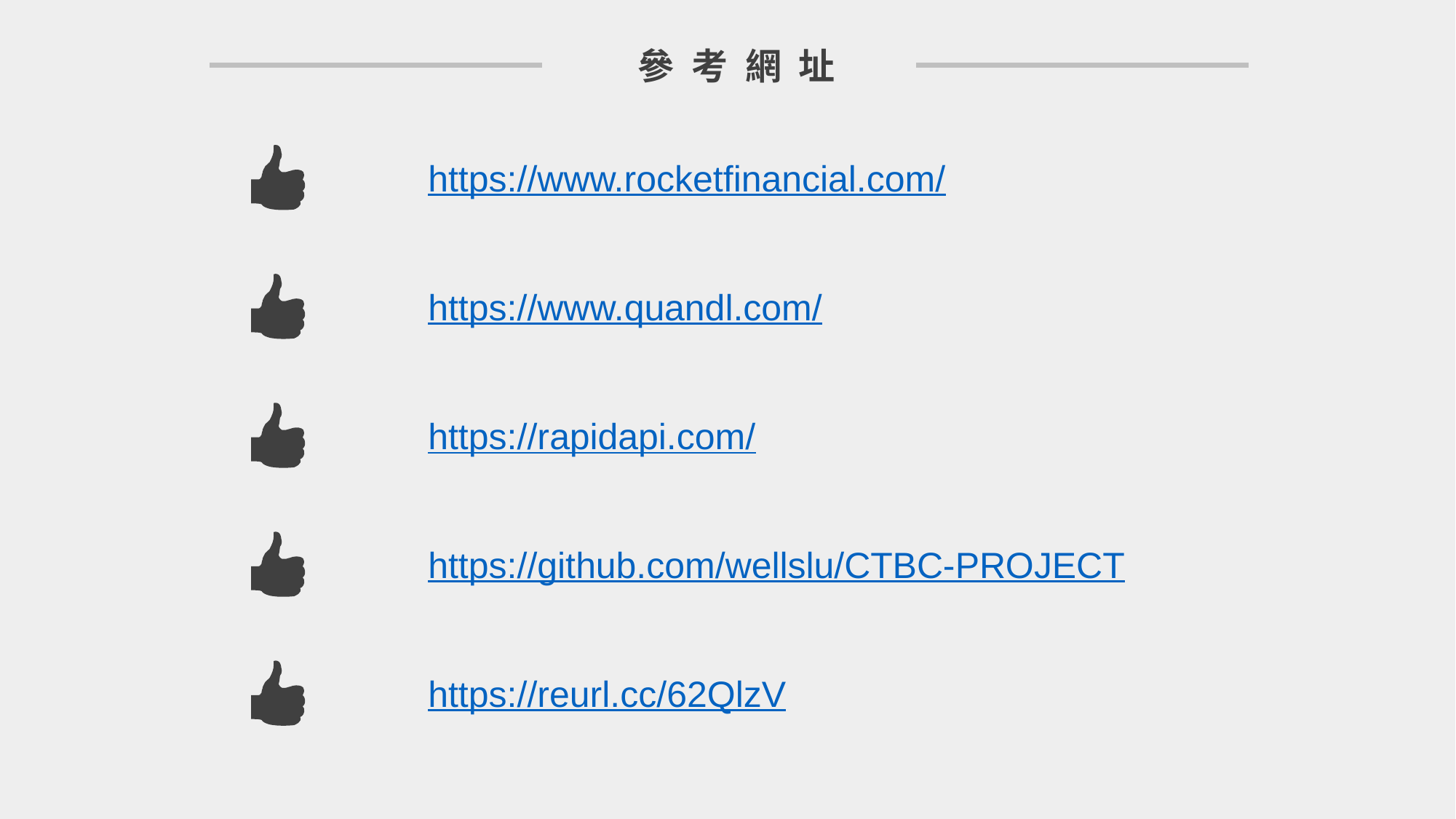

參 考 網 址

https://www.rocketfinancial.com/

https://www.quandl.com/

https://rapidapi.com/

https://github.com/wellslu/CTBC-PROJECT

https://reurl.cc/62QlzV